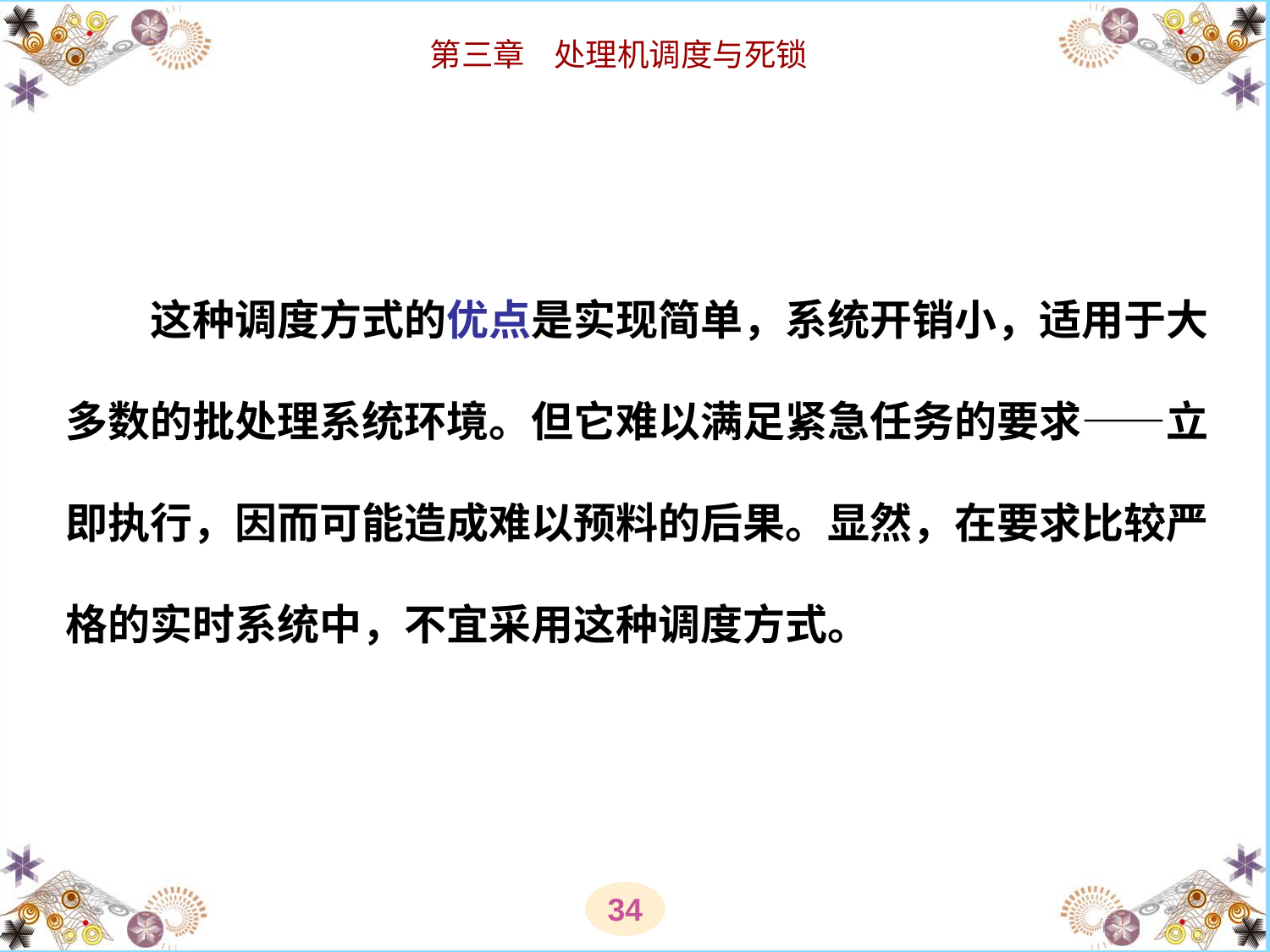

这种调度方式的优点是实现简单，系统开销小，适用于大多数的批处理系统环境。但它难以满足紧急任务的要求——立即执行，因而可能造成难以预料的后果。显然，在要求比较严格的实时系统中，不宜采用这种调度方式。